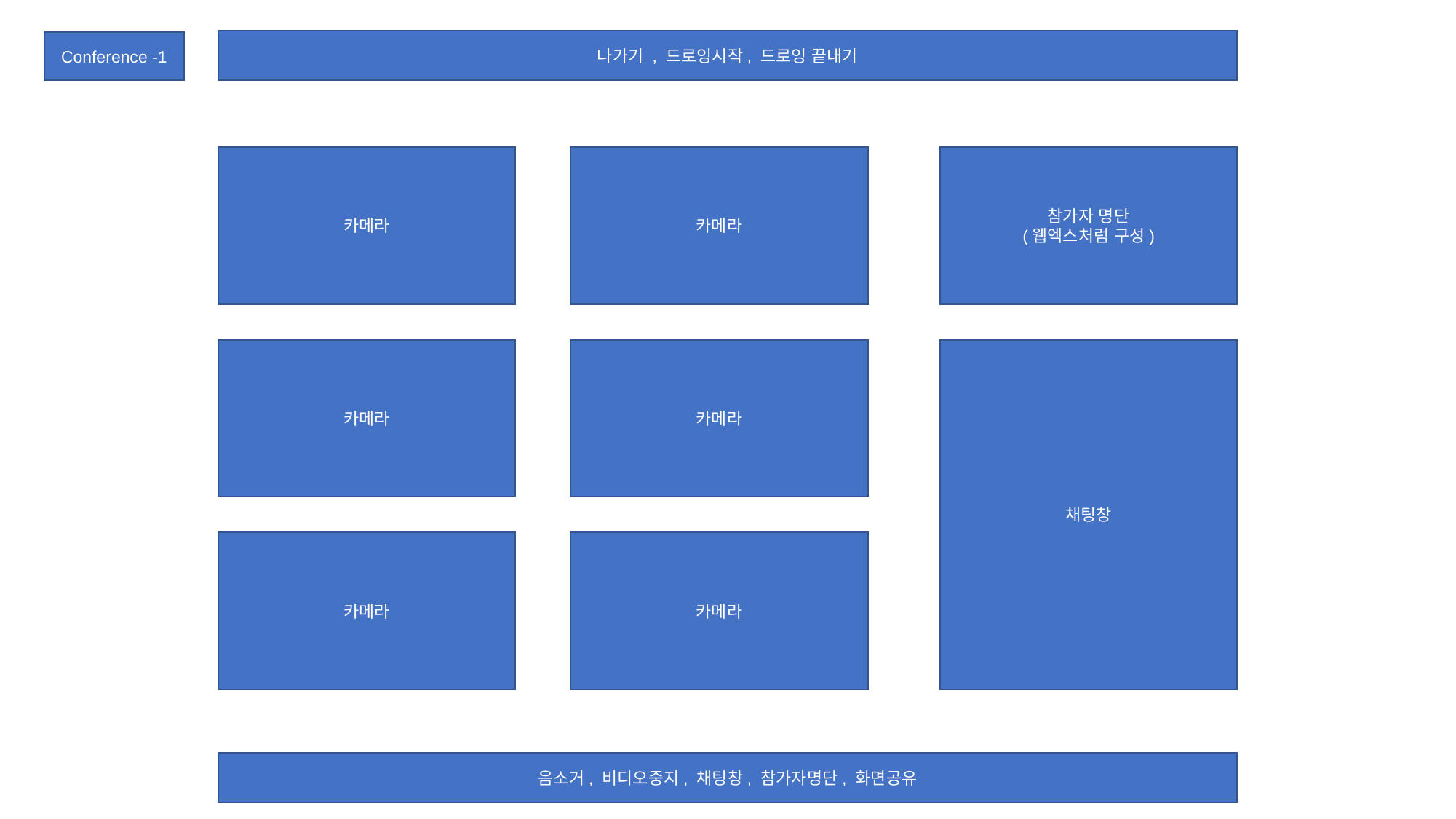

나가기 , 드로잉시작, 드로잉 끝내기
Conference -1
참가자 명단
(웹엑스처럼 구성)
카메라
카메라
카메라
카메라
채팅창
카메라
카메라
음소거, 비디오중지, 채팅창, 참가자명단, 화면공유